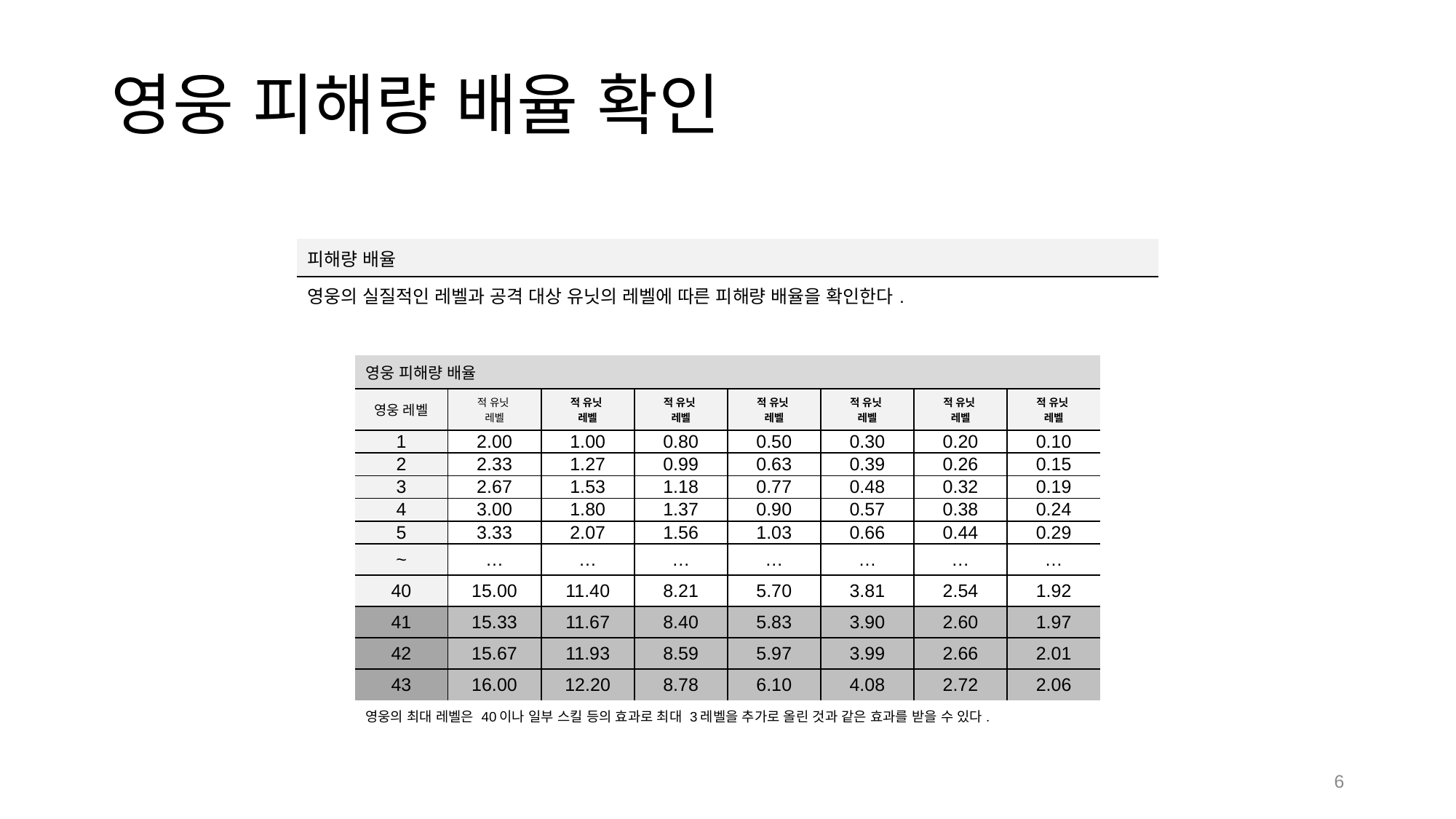

# 영웅 피해량 배율 확인
| 피해량 배율 |
| --- |
| 영웅의 실질적인 레벨과 공격 대상 유닛의 레벨에 따른 피해량 배율을 확인한다. |
| 영웅 피해량 배율 |  |  |  |  |  |  |  |
| --- | --- | --- | --- | --- | --- | --- | --- |
| 영웅 레벨 | 적 유닛 레벨 | 적 유닛 레벨 | 적 유닛 레벨 | 적 유닛 레벨 | 적 유닛 레벨 | 적 유닛 레벨 | 적 유닛 레벨 |
| 1 | 2.00 | 1.00 | 0.80 | 0.50 | 0.30 | 0.20 | 0.10 |
| 2 | 2.33 | 1.27 | 0.99 | 0.63 | 0.39 | 0.26 | 0.15 |
| 3 | 2.67 | 1.53 | 1.18 | 0.77 | 0.48 | 0.32 | 0.19 |
| 4 | 3.00 | 1.80 | 1.37 | 0.90 | 0.57 | 0.38 | 0.24 |
| 5 | 3.33 | 2.07 | 1.56 | 1.03 | 0.66 | 0.44 | 0.29 |
| ~ | … | … | … | … | … | … | … |
| 40 | 15.00 | 11.40 | 8.21 | 5.70 | 3.81 | 2.54 | 1.92 |
| 41 | 15.33 | 11.67 | 8.40 | 5.83 | 3.90 | 2.60 | 1.97 |
| 42 | 15.67 | 11.93 | 8.59 | 5.97 | 3.99 | 2.66 | 2.01 |
| 43 | 16.00 | 12.20 | 8.78 | 6.10 | 4.08 | 2.72 | 2.06 |
| 영웅의 최대 레벨은 40이나 일부 스킬 등의 효과로 최대 3레벨을 추가로 올린 것과 같은 효과를 받을 수 있다. |  |  |  |  |  |  |  |
6